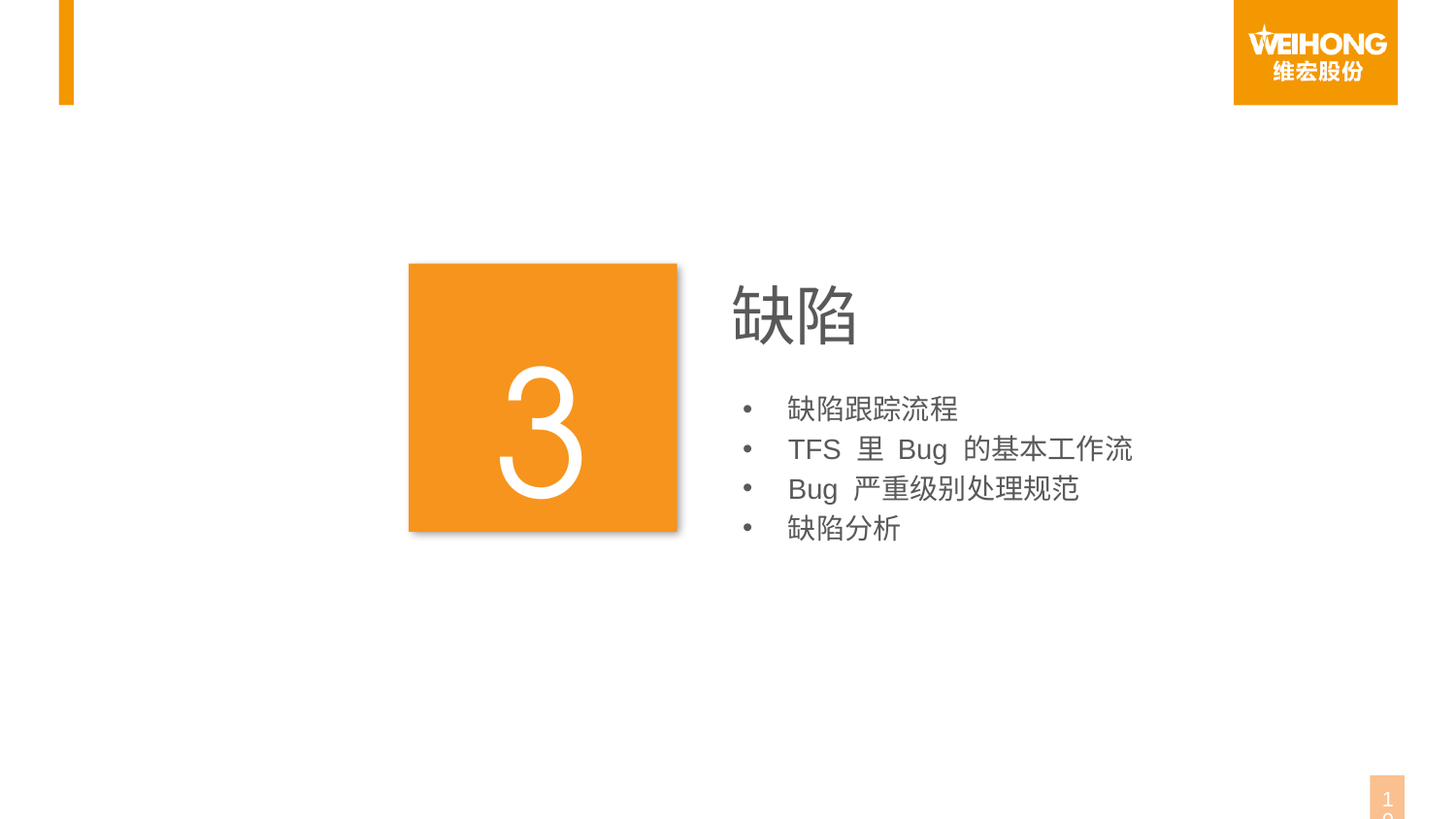

3
缺陷
缺陷跟踪流程
TFS 里 Bug 的基本工作流
Bug 严重级别处理规范
缺陷分析